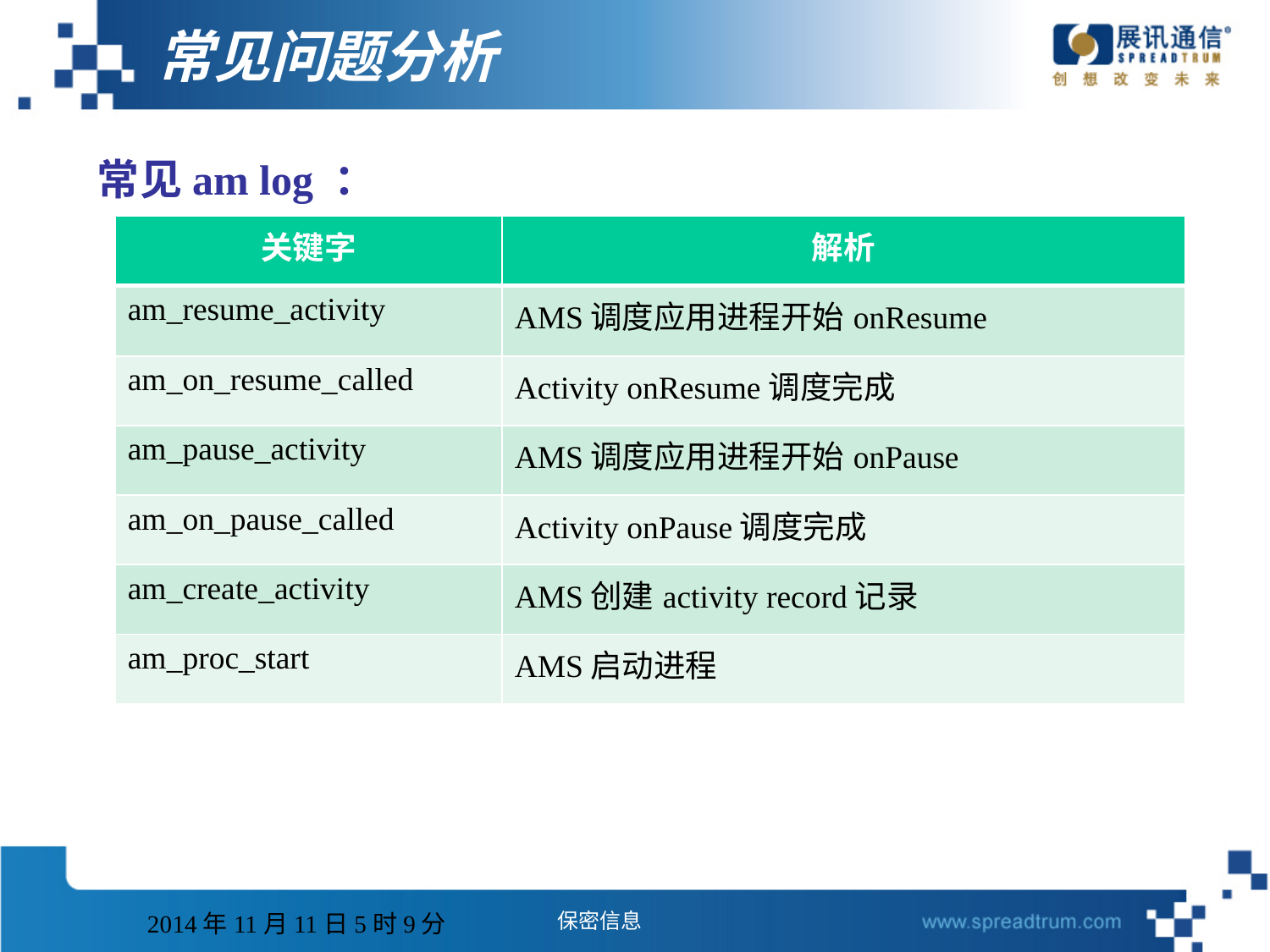

# 常见问题分析
常见am log ：

| 关键字 | 解析 |
| --- | --- |
| am\_resume\_activity | AMS调度应用进程开始onResume |
| am\_on\_resume\_called | Activity onResume调度完成 |
| am\_pause\_activity | AMS调度应用进程开始onPause |
| am\_on\_pause\_called | Activity onPause调度完成 |
| am\_create\_activity | AMS创建activity record记录 |
| am\_proc\_start | AMS启动进程 |
2014年11月11日5时9分